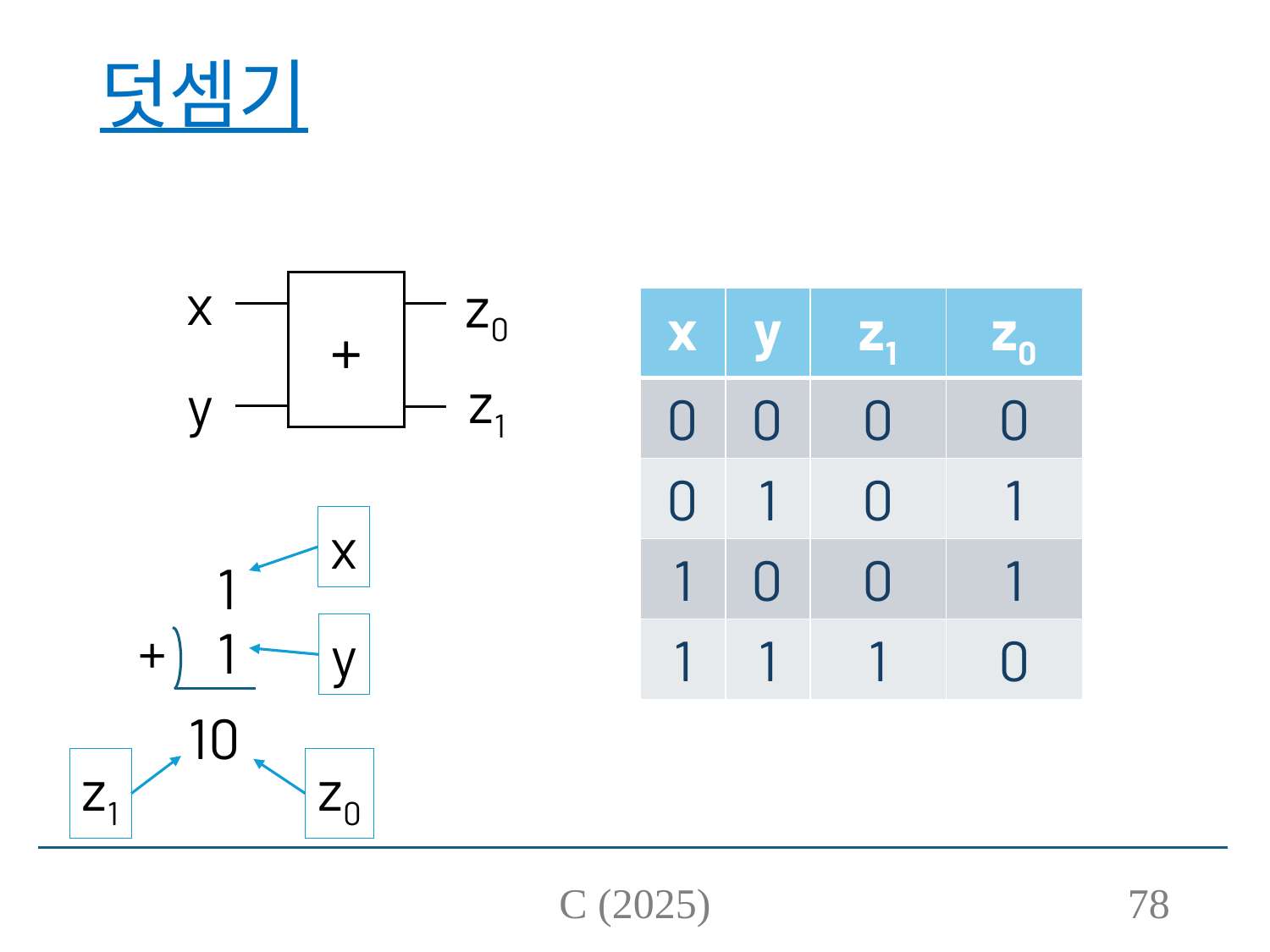

# 덧셈기
x
z0
+
| x | y | z1 | z0 |
| --- | --- | --- | --- |
| 0 | 0 | 0 | 0 |
| 0 | 1 | 0 | 1 |
| 1 | 0 | 0 | 1 |
| 1 | 1 | 1 | 0 |
z1
y
x
1
+
1
y

10
z1
z0
C (2025)
78